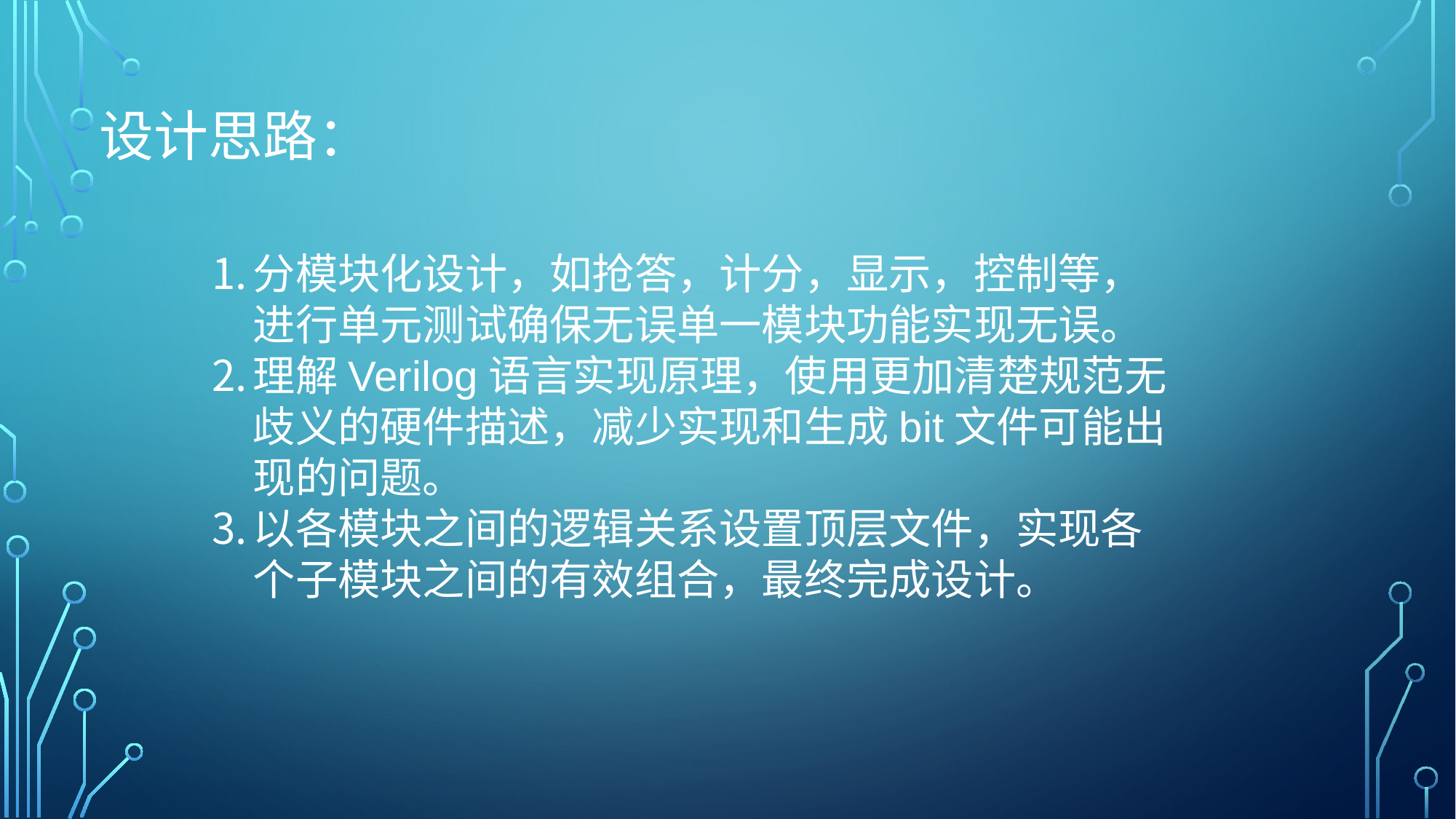

# 设计思路：

分模块化设计，如抢答，计分，显示，控制等，进行单元测试确保无误单一模块功能实现无误。
理解Verilog语言实现原理，使用更加清楚规范无歧义的硬件描述，减少实现和生成bit文件可能出现的问题。
以各模块之间的逻辑关系设置顶层文件，实现各个子模块之间的有效组合，最终完成设计。